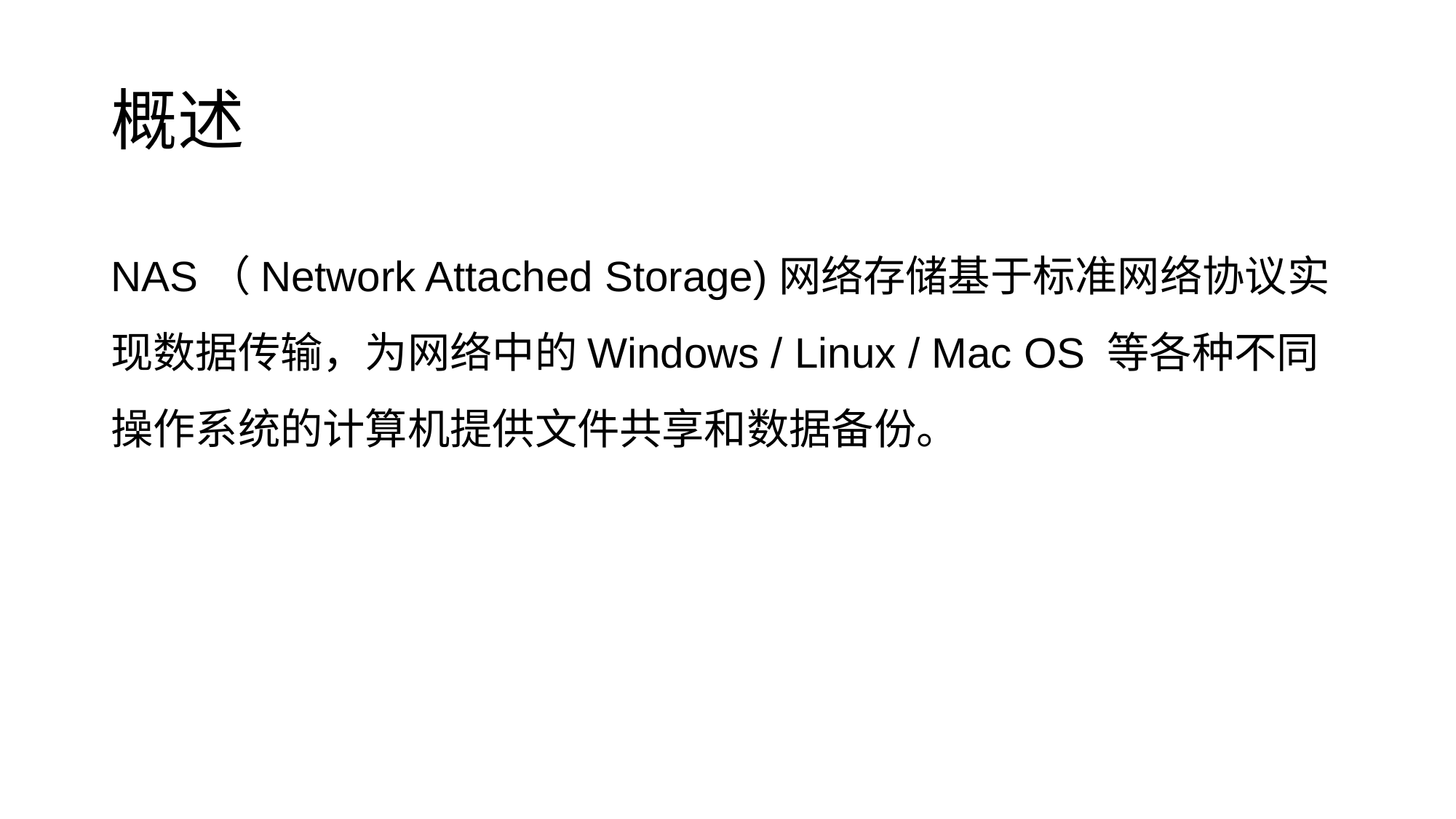

# 概述
NAS（Network Attached Storage)网络存储基于标准网络协议实现数据传输，为网络中的Windows / Linux / Mac OS 等各种不同操作系统的计算机提供文件共享和数据备份。